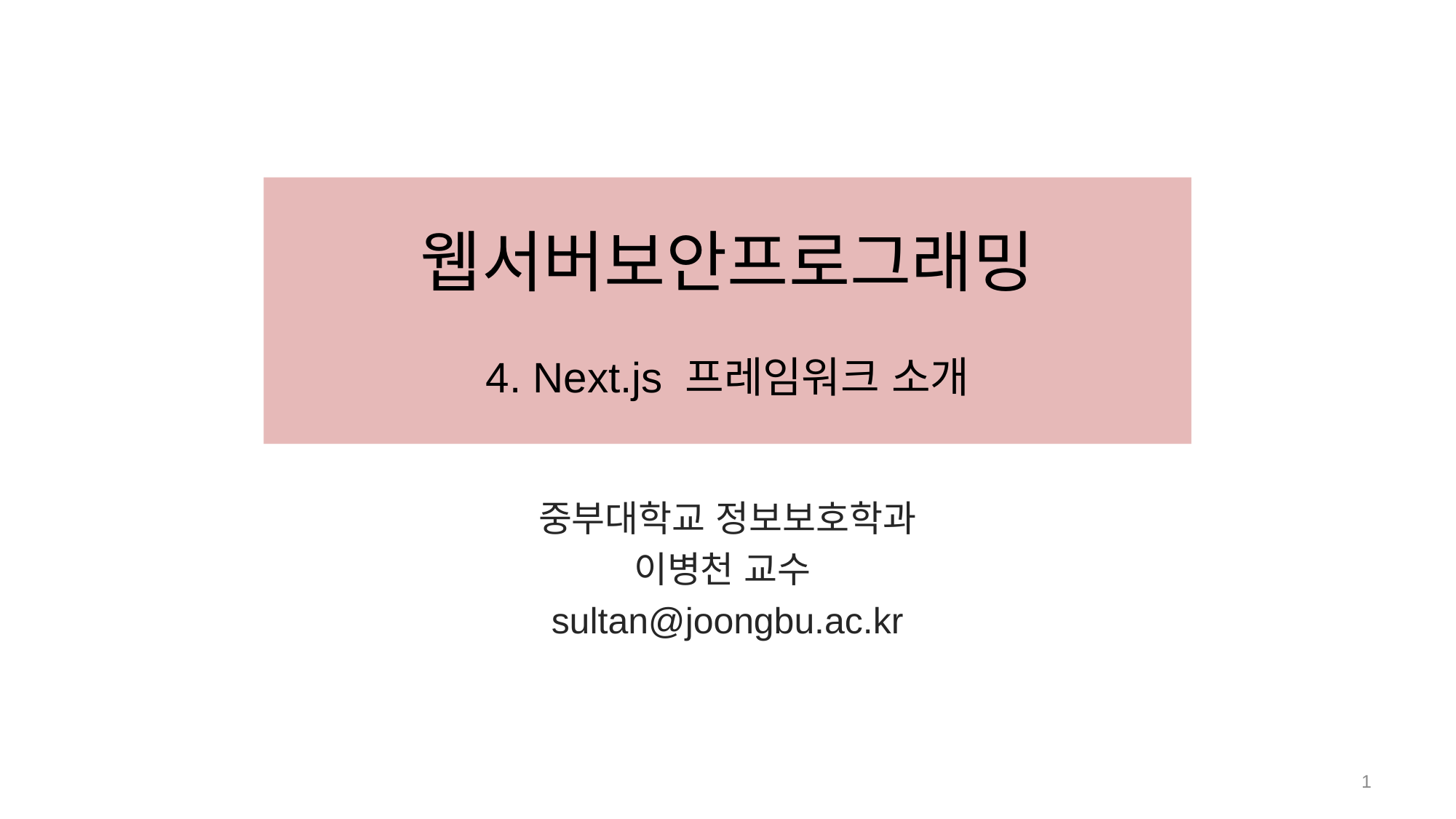

# 웹서버보안프로그래밍 4. Next.js 프레임워크 소개
중부대학교 정보보호학과
이병천 교수
sultan@joongbu.ac.kr
1